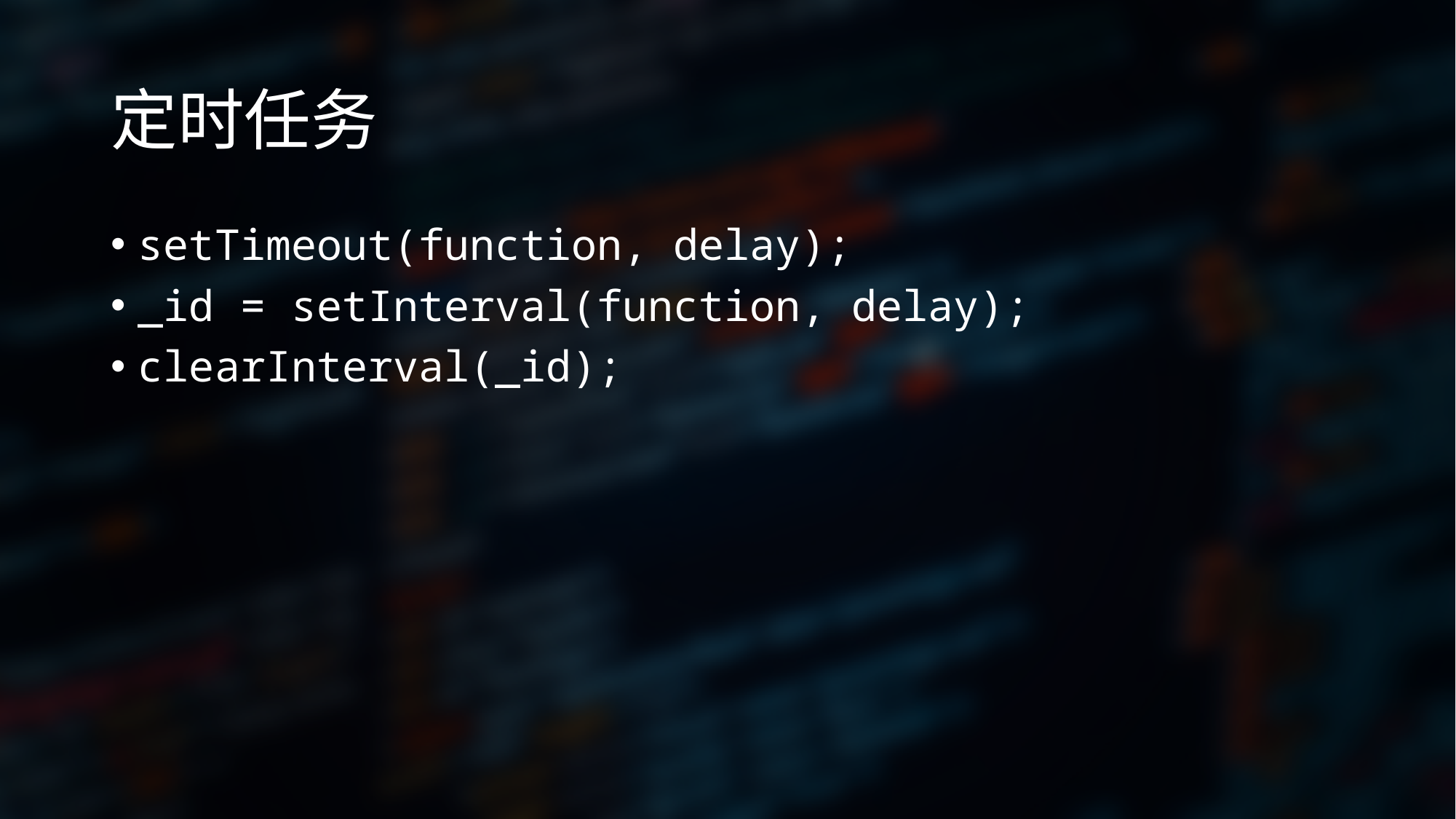

# 定时任务
setTimeout(function, delay);
_id = setInterval(function, delay);
clearInterval(_id);